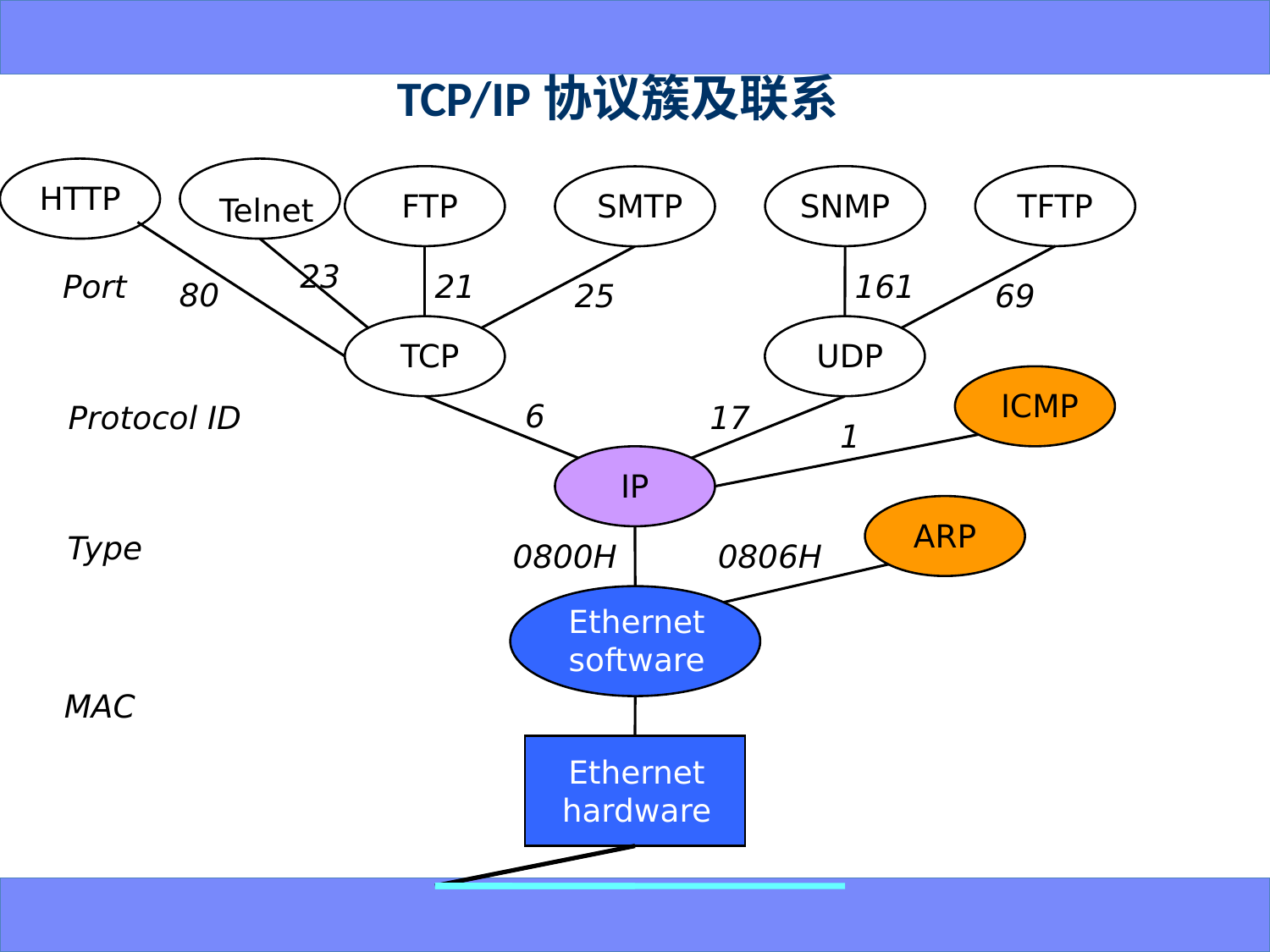

# TCP/IP协议簇及联系

HTTP
FTP
SNMP
SMTP
TFTP
Telnet
23
Port
21
161
80
25
69

TCP
UDP

ICMP
6
Protocol ID
17
1

IP

ARP
Type
0800H
0806H

Ethernet software
MAC

Ethernet hardware